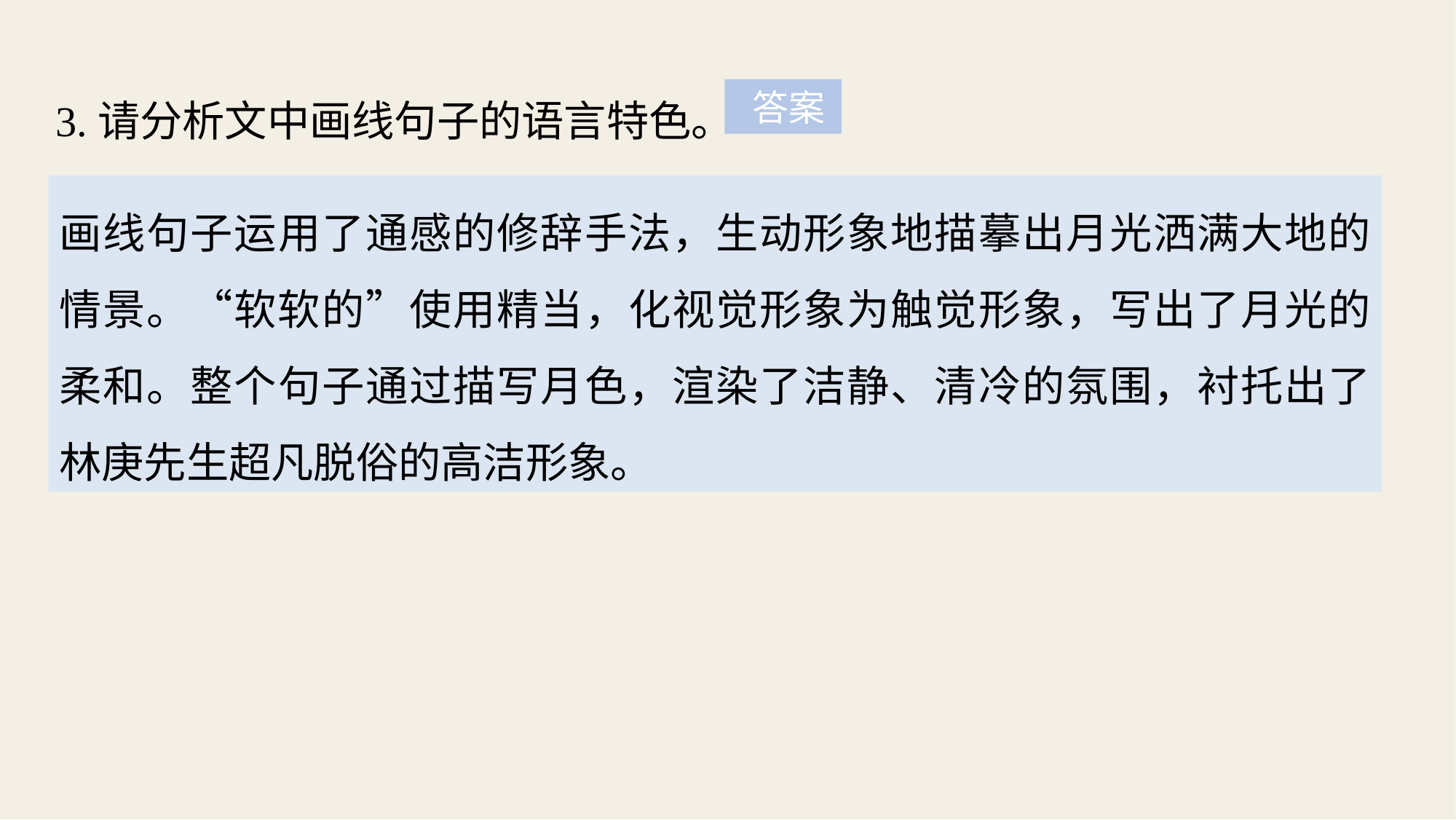

3.请分析文中画线句子的语言特色。
 答案
画线句子运用了通感的修辞手法，生动形象地描摹出月光洒满大地的情景。“软软的”使用精当，化视觉形象为触觉形象，写出了月光的柔和。整个句子通过描写月色，渲染了洁静、清冷的氛围，衬托出了林庚先生超凡脱俗的高洁形象。